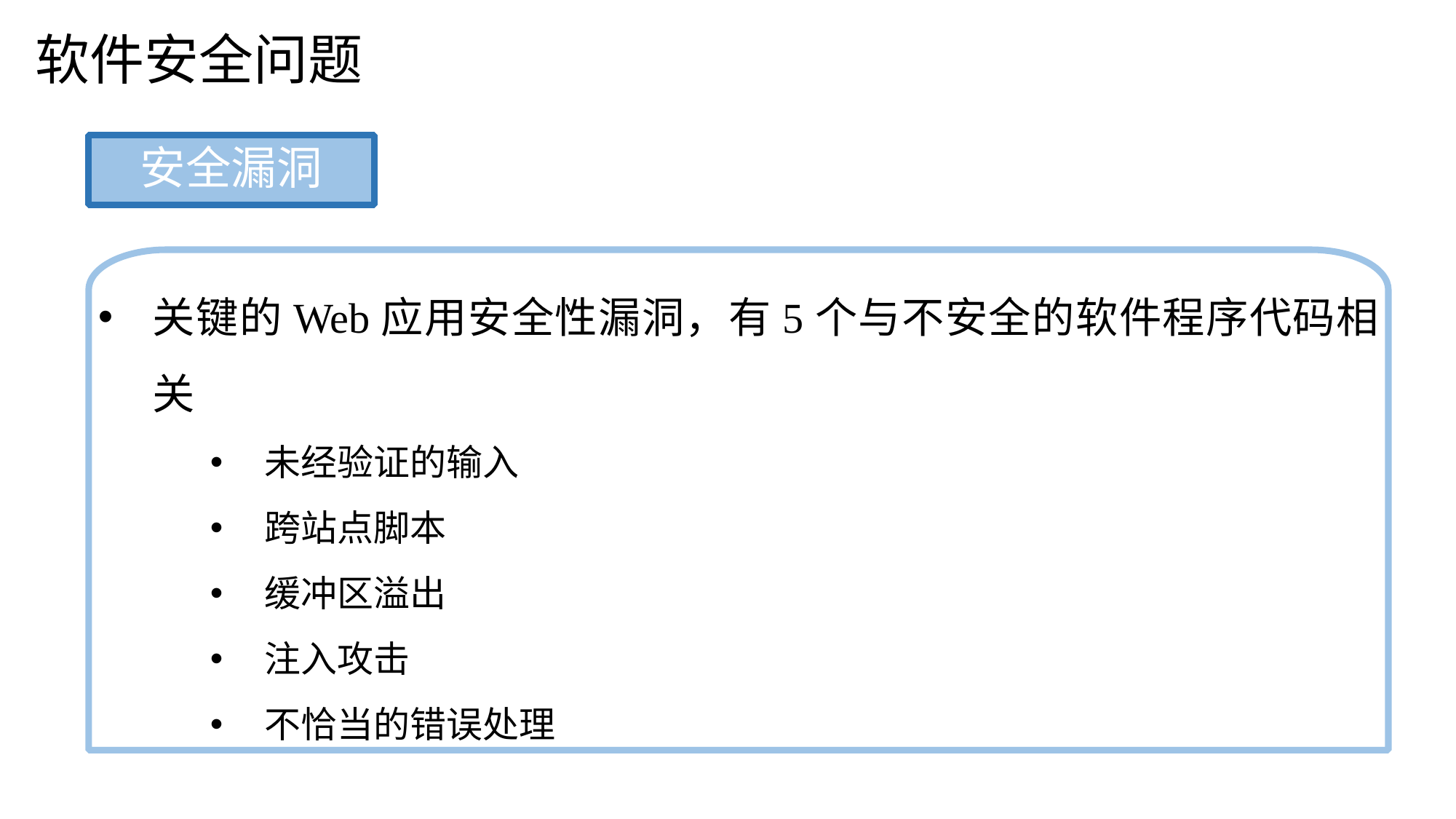

软件安全问题

安全漏洞
关键的Web应用安全性漏洞，有5个与不安全的软件程序代码相关
未经验证的输入
跨站点脚本
缓冲区溢出
注入攻击
不恰当的错误处理